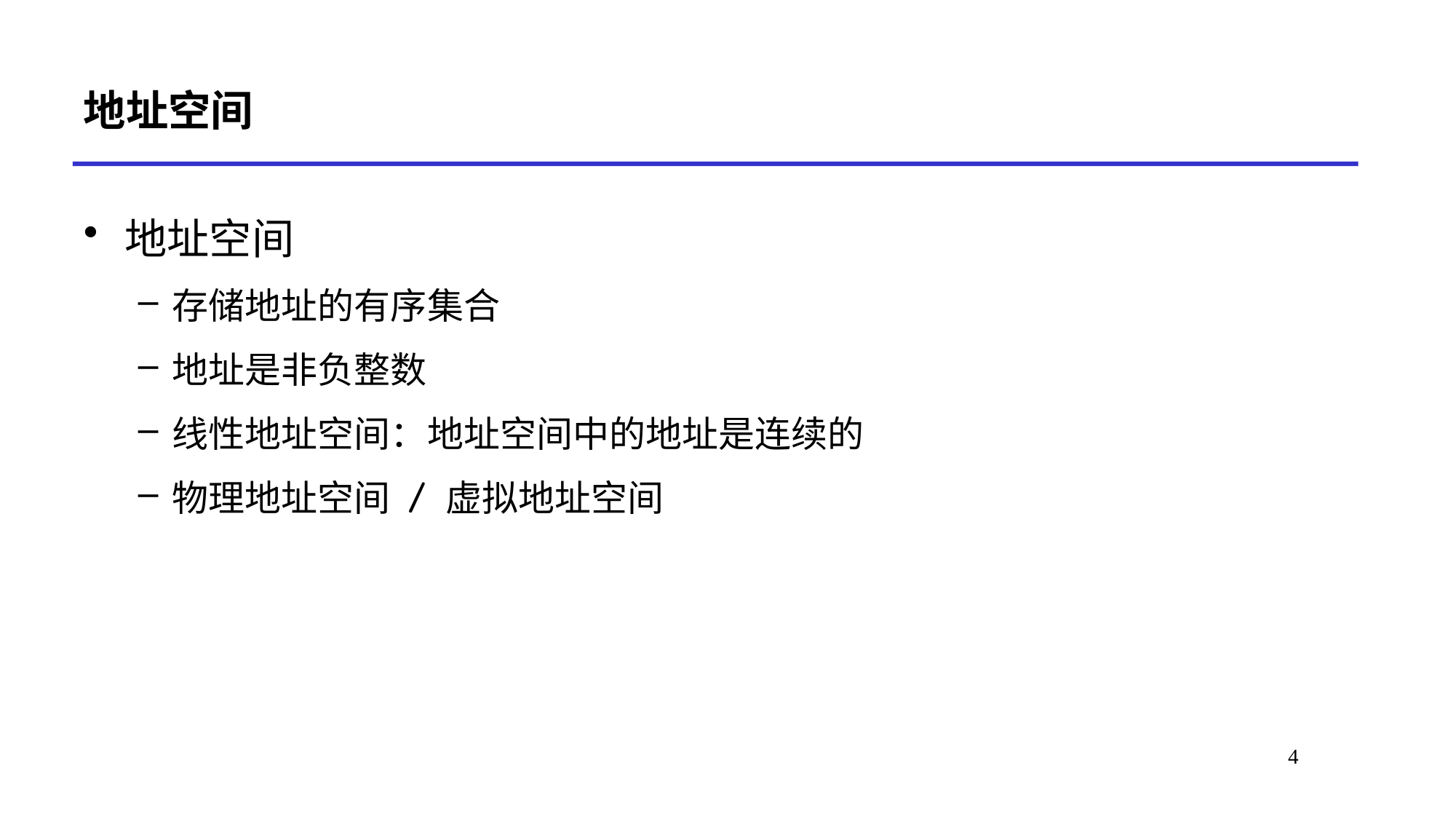

# 地址空间
地址空间
存储地址的有序集合
地址是非负整数
线性地址空间：地址空间中的地址是连续的
物理地址空间 / 虚拟地址空间
4